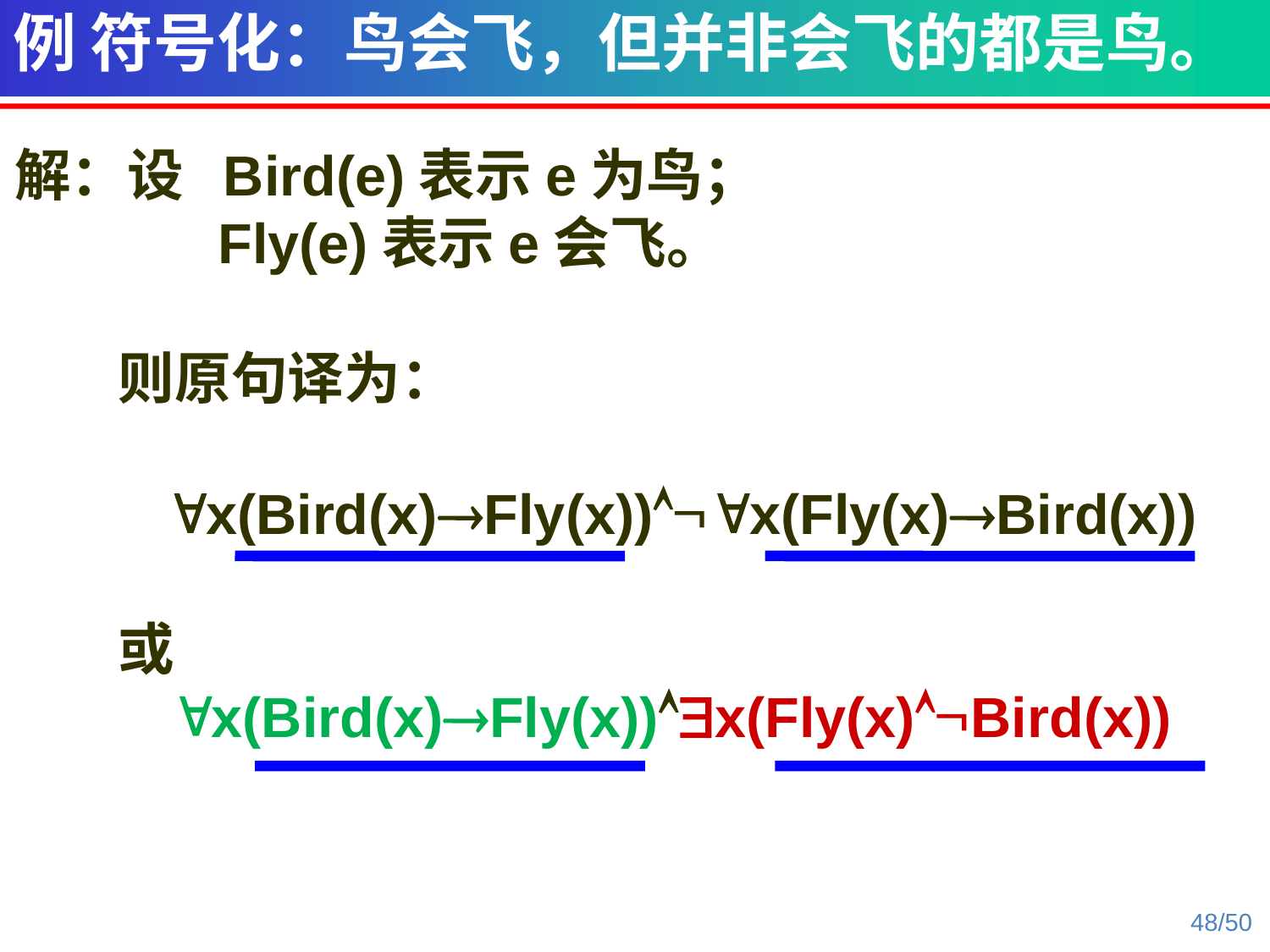

例 符号化：鸟会飞，但并非会飞的都是鸟。
解：设  Bird(e)表示e为鸟；
             Fly(e)表示e会飞。

       则原句译为：

 ∀x(Bird(x)→Fly(x))∧¬∀x(Fly(x)→Bird(x))

       或
          ∀x(Bird(x)→Fly(x))∧∃x(Fly(x)∧¬Bird(x))

48/50